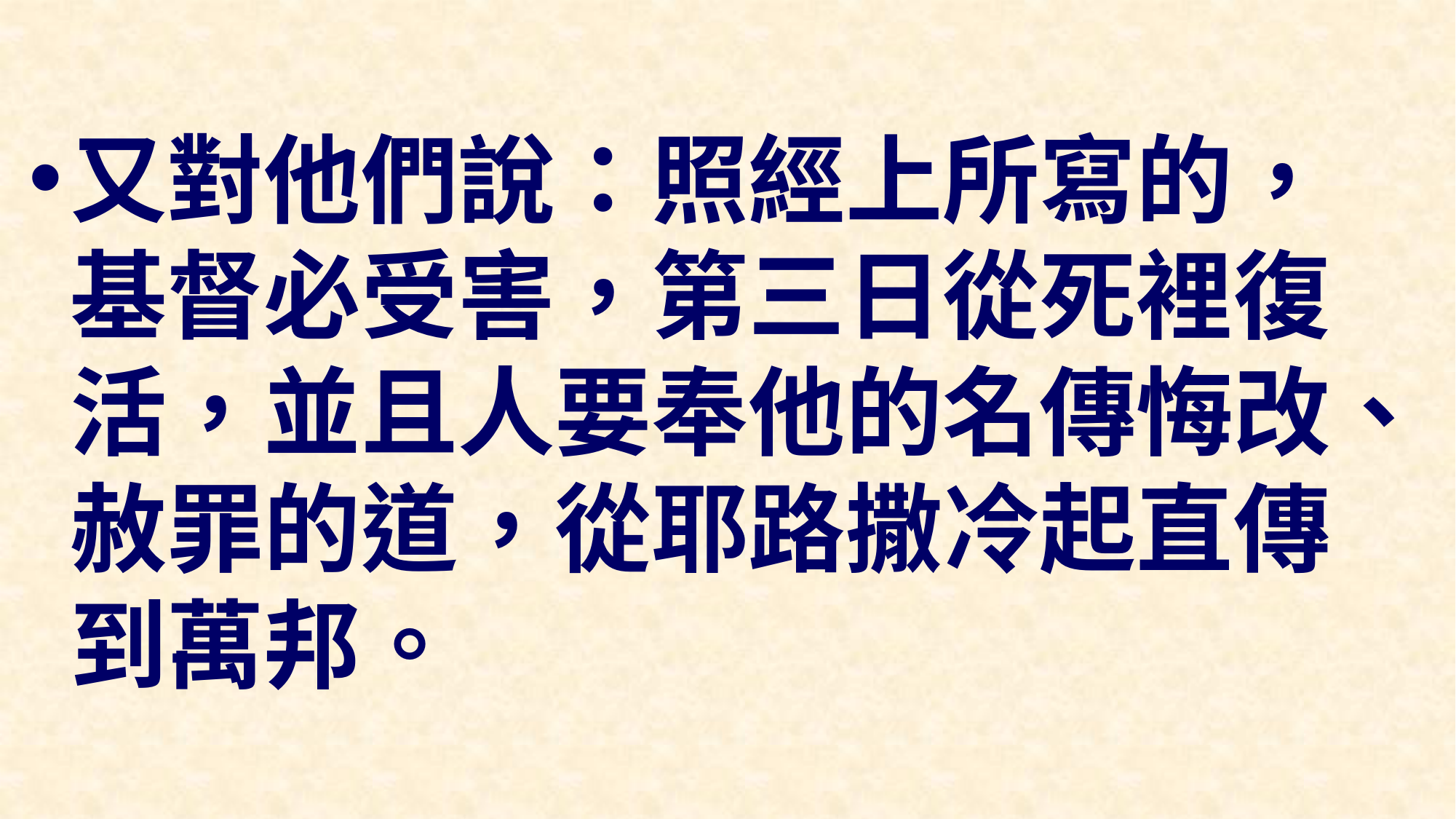

又對他們說：照經上所寫的，基督必受害，第三日從死裡復活，並且人要奉他的名傳悔改、赦罪的道，從耶路撒冷起直傳到萬邦。